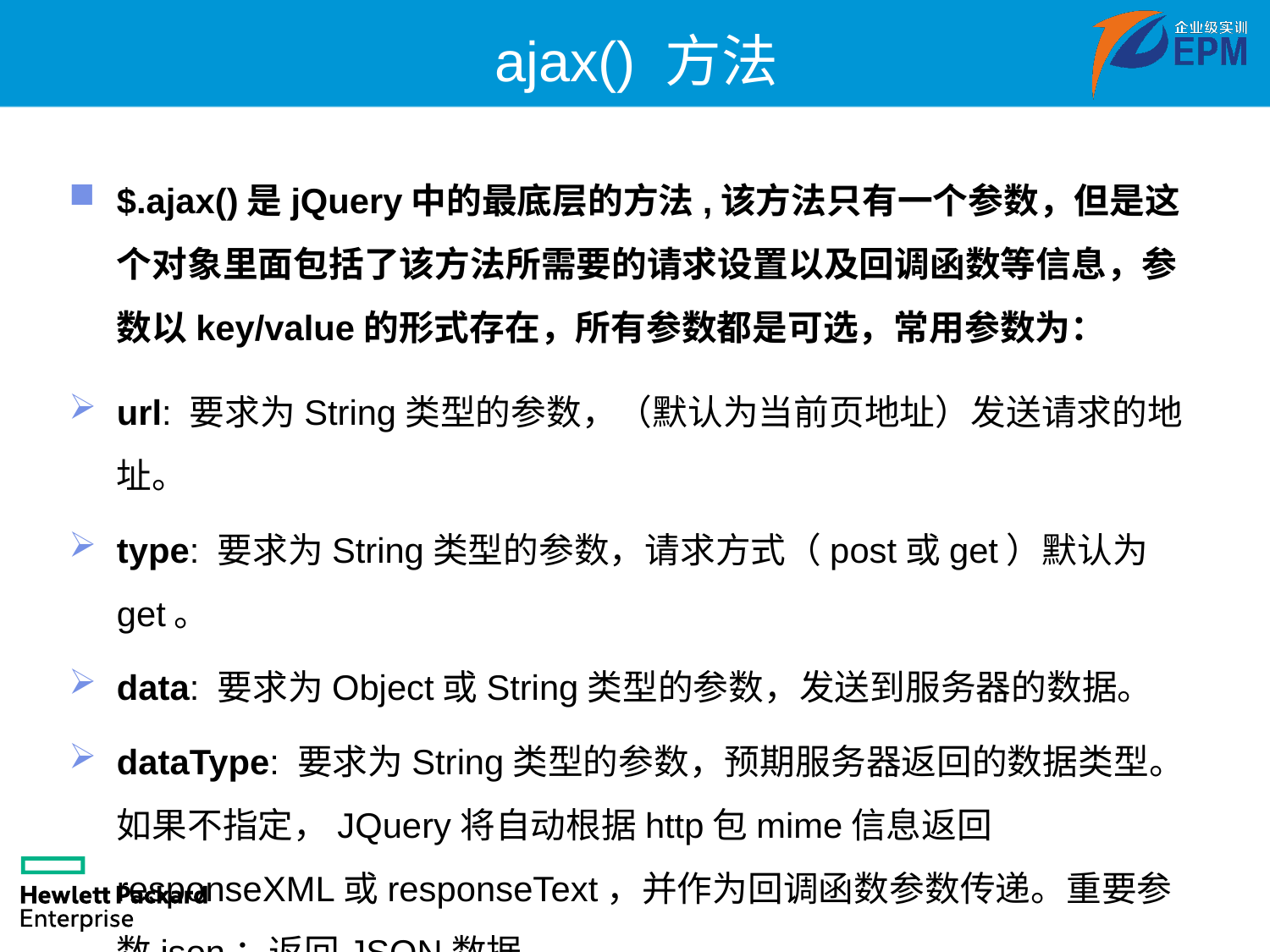

# ajax() 方法
$.ajax()是jQuery中的最底层的方法,该方法只有一个参数，但是这个对象里面包括了该方法所需要的请求设置以及回调函数等信息，参数以key/value的形式存在，所有参数都是可选，常用参数为：
url: 要求为String类型的参数，（默认为当前页地址）发送请求的地址。
type: 要求为String类型的参数，请求方式（post或get）默认为get。
data: 要求为Object或String类型的参数，发送到服务器的数据。
dataType: 要求为String类型的参数，预期服务器返回的数据类型。如果不指定，JQuery将自动根据http包mime信息返回responseXML或responseText，并作为回调函数参数传递。重要参数json：返回JSON数据。